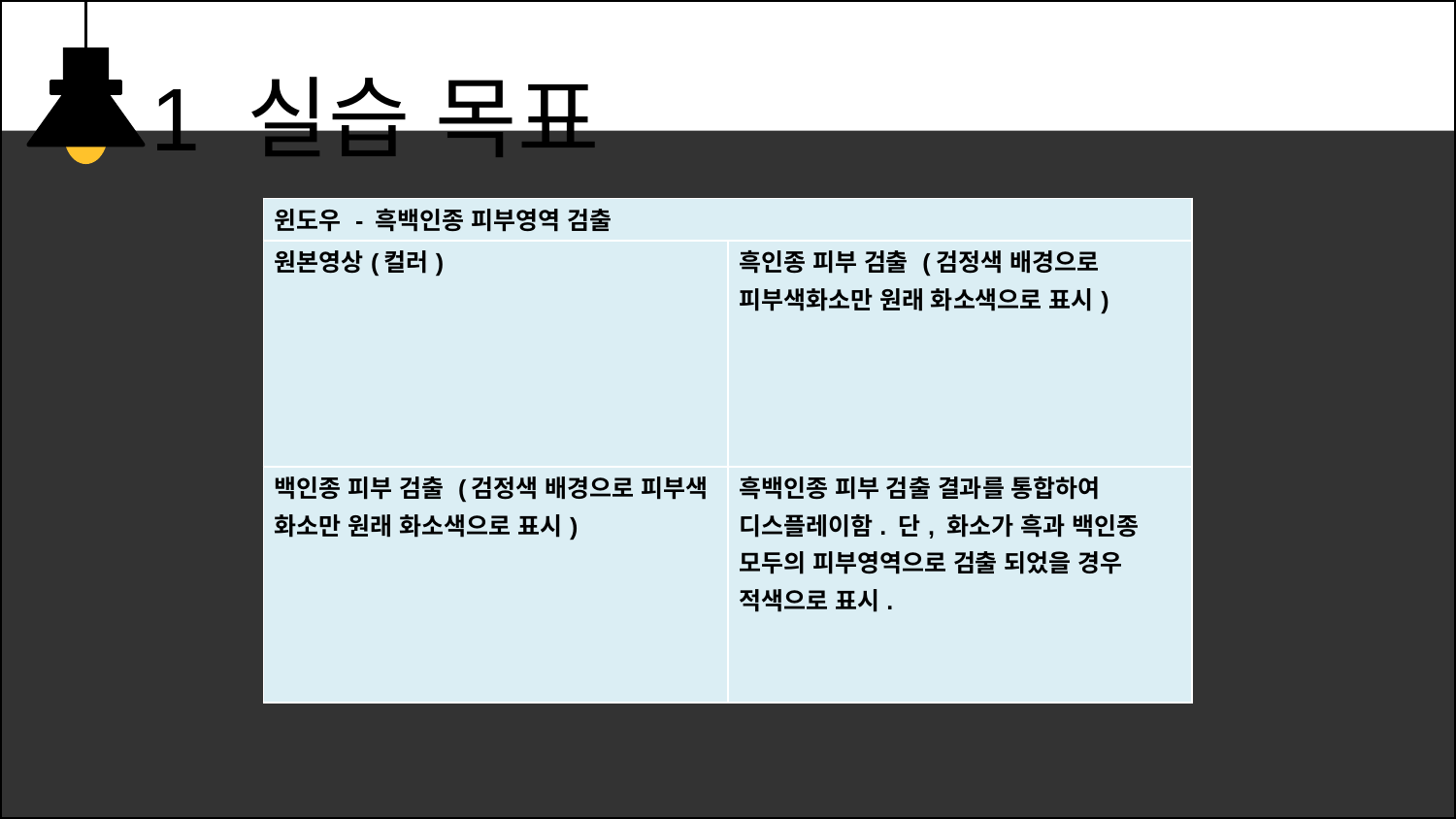

1 실습 목표
| 윈도우 - 흑백인종 피부영역 검출 |  |
| --- | --- |
| 원본영상(컬러) | 흑인종 피부 검출 (검정색 배경으로 피부색화소만 원래 화소색으로 표시) |
| 백인종 피부 검출 (검정색 배경으로 피부색 화소만 원래 화소색으로 표시) | 흑백인종 피부 검출 결과를 통합하여 디스플레이함. 단, 화소가 흑과 백인종 모두의 피부영역으로 검출 되었을 경우 적색으로 표시. |